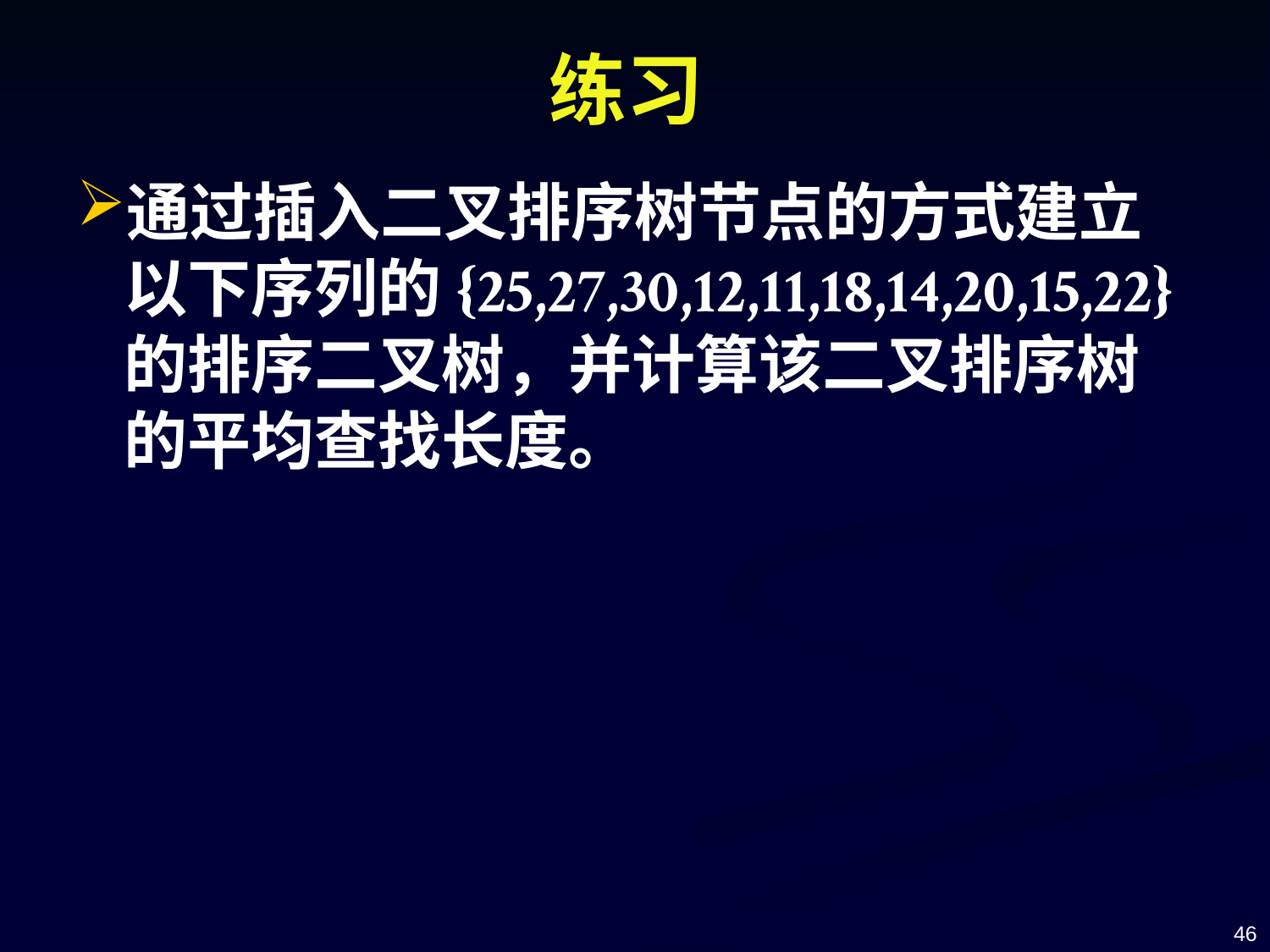

# 练习
通过插入二叉排序树节点的方式建立以下序列的{25,27,30,12,11,18,14,20,15,22}的排序二叉树，并计算该二叉排序树的平均查找长度。

46